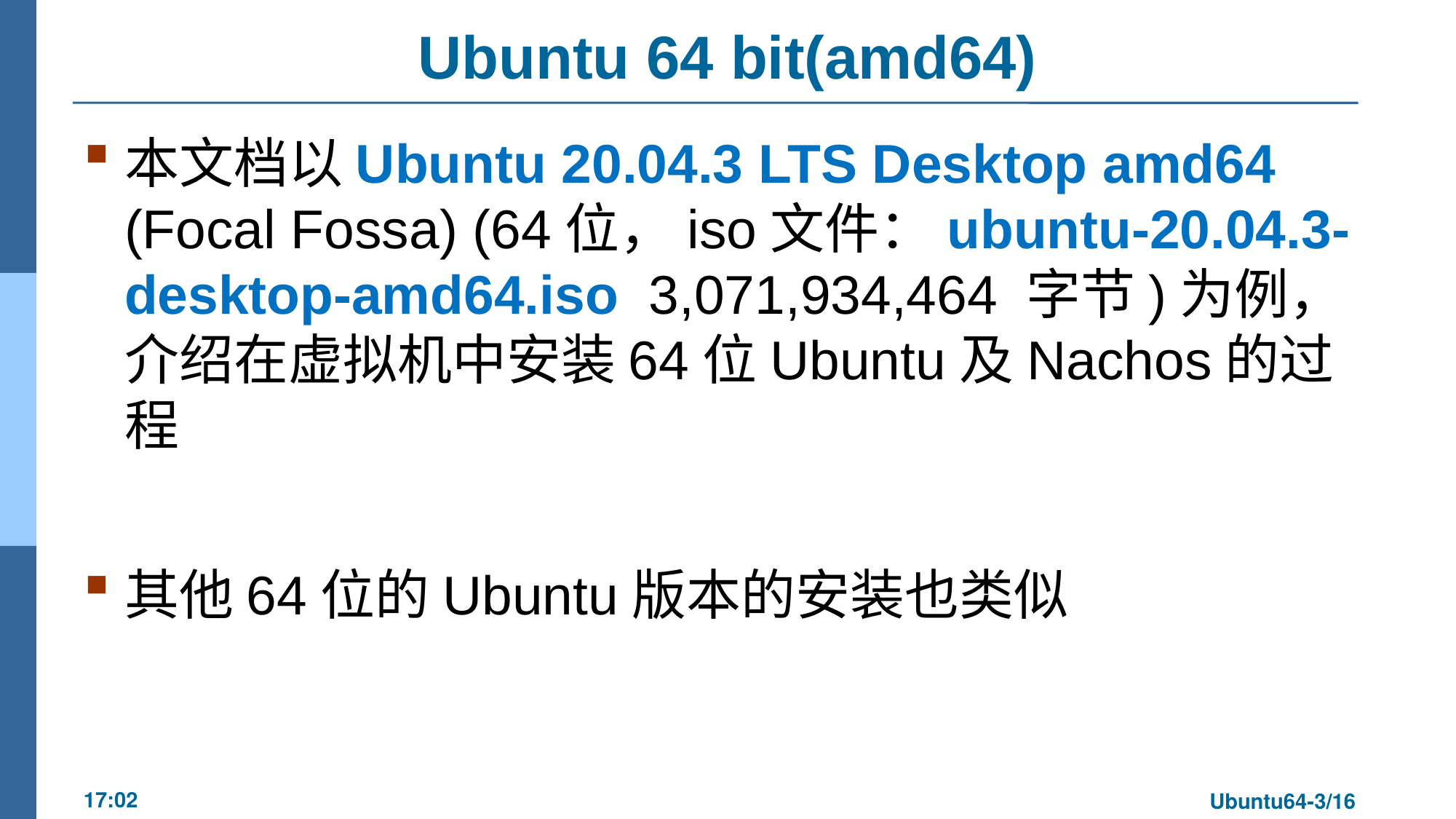

# Ubuntu 64 bit(amd64)
本文档以Ubuntu 20.04.3 LTS Desktop amd64 (Focal Fossa) (64位，iso文件：ubuntu-20.04.3-desktop-amd64.iso  3,071,934,464 字节)为例，介绍在虚拟机中安装64位Ubuntu及Nachos的过程

其他64位的Ubuntu版本的安装也类似